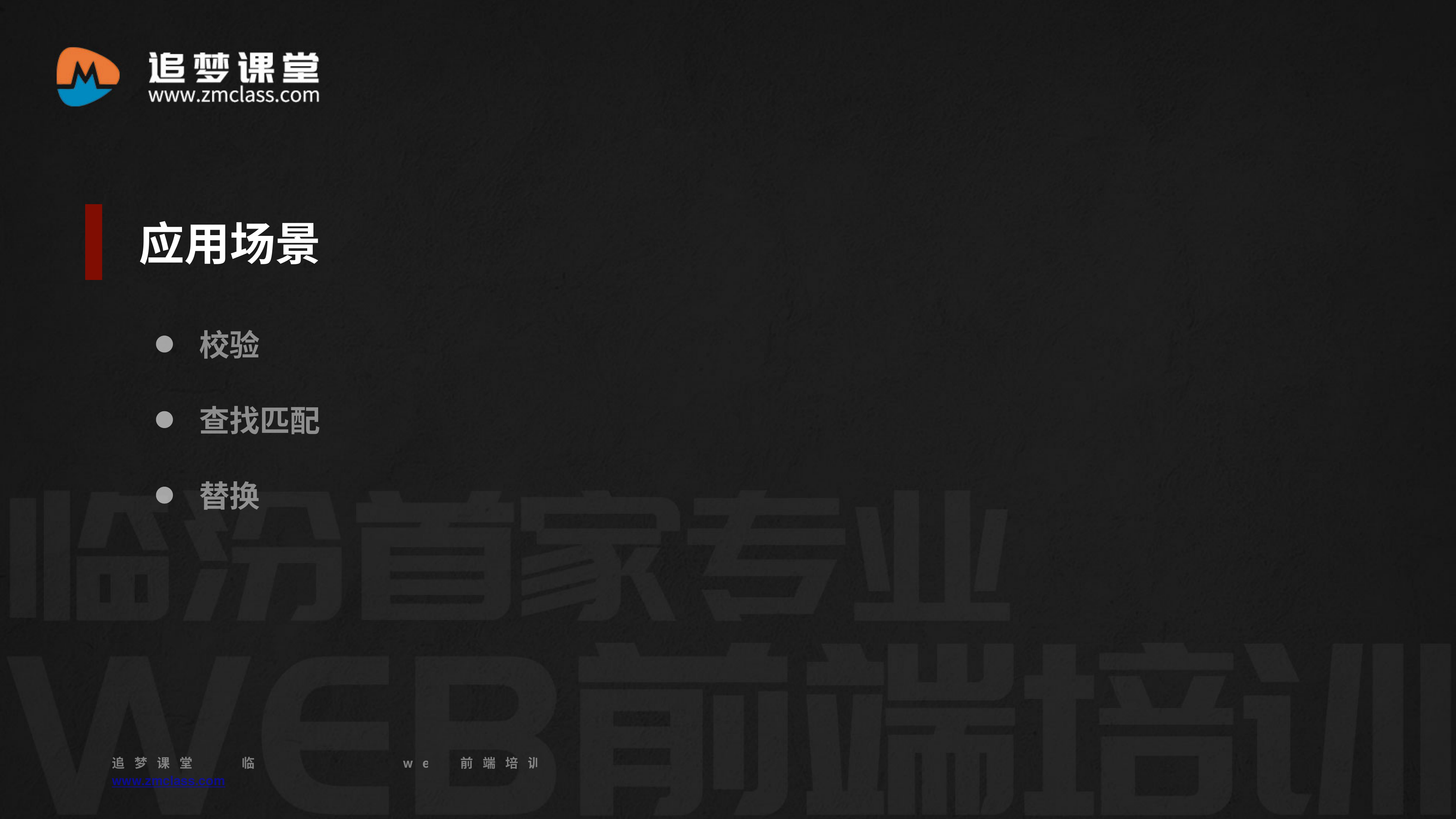

应用场景
校验

查找匹配

替换

追梦课堂   临汾首家专业的web前端培训机构                                                          www.zmclass.com
4